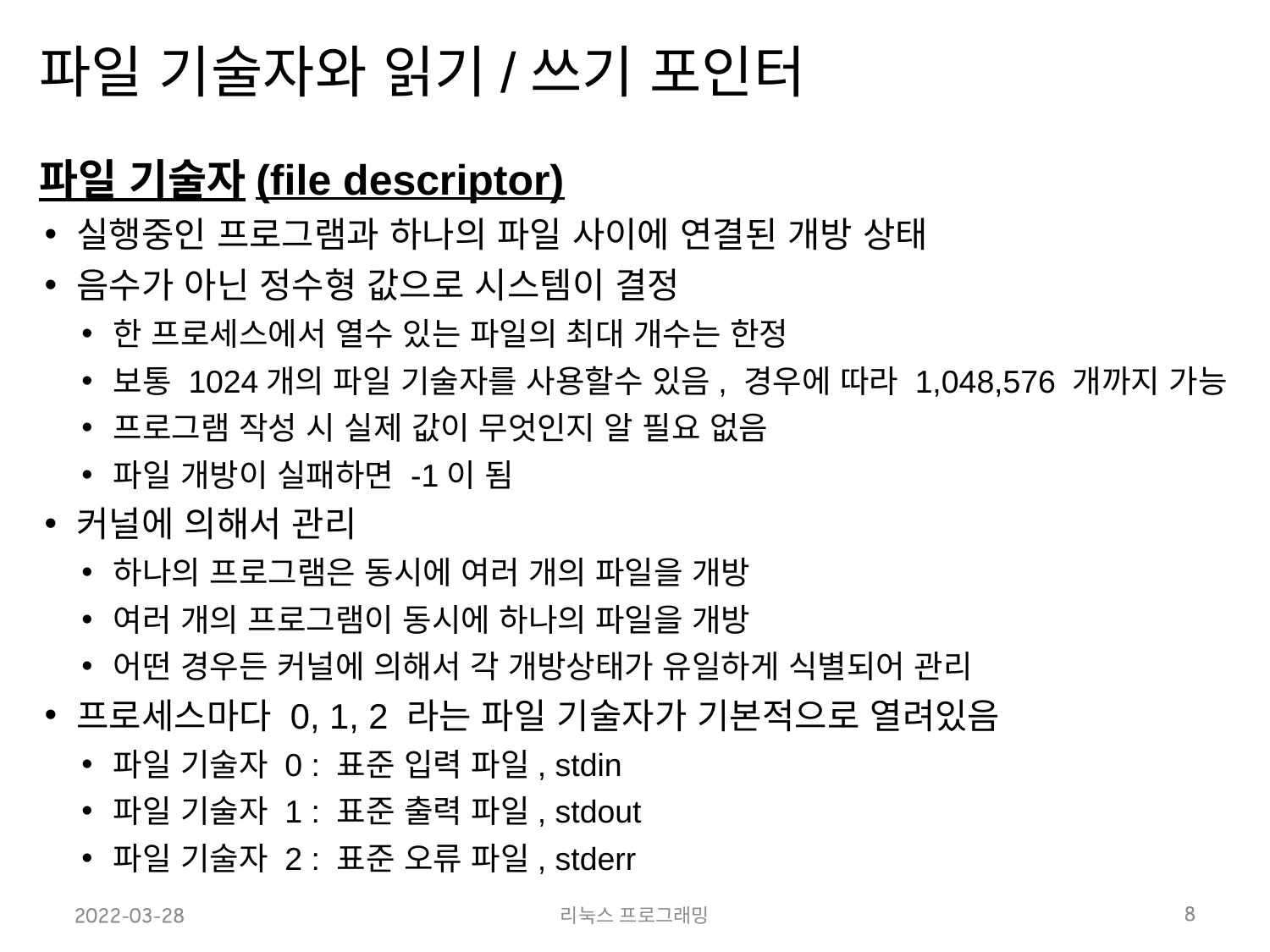

# 파일 기술자와 읽기/쓰기 포인터
파일 기술자(file descriptor)
실행중인 프로그램과 하나의 파일 사이에 연결된 개방 상태
음수가 아닌 정수형 값으로 시스템이 결정
한 프로세스에서 열수 있는 파일의 최대 개수는 한정
보통 1024개의 파일 기술자를 사용할수 있음, 경우에 따라 1,048,576 개까지 가능
프로그램 작성 시 실제 값이 무엇인지 알 필요 없음
파일 개방이 실패하면 -1이 됨
커널에 의해서 관리
하나의 프로그램은 동시에 여러 개의 파일을 개방
여러 개의 프로그램이 동시에 하나의 파일을 개방
어떤 경우든 커널에 의해서 각 개방상태가 유일하게 식별되어 관리
프로세스마다 0, 1, 2 라는 파일 기술자가 기본적으로 열려있음
파일 기술자 0 : 표준 입력 파일, stdin
파일 기술자 1 : 표준 출력 파일, stdout
파일 기술자 2 : 표준 오류 파일, stderr

2022-03-28
리눅스 프로그래밍
8